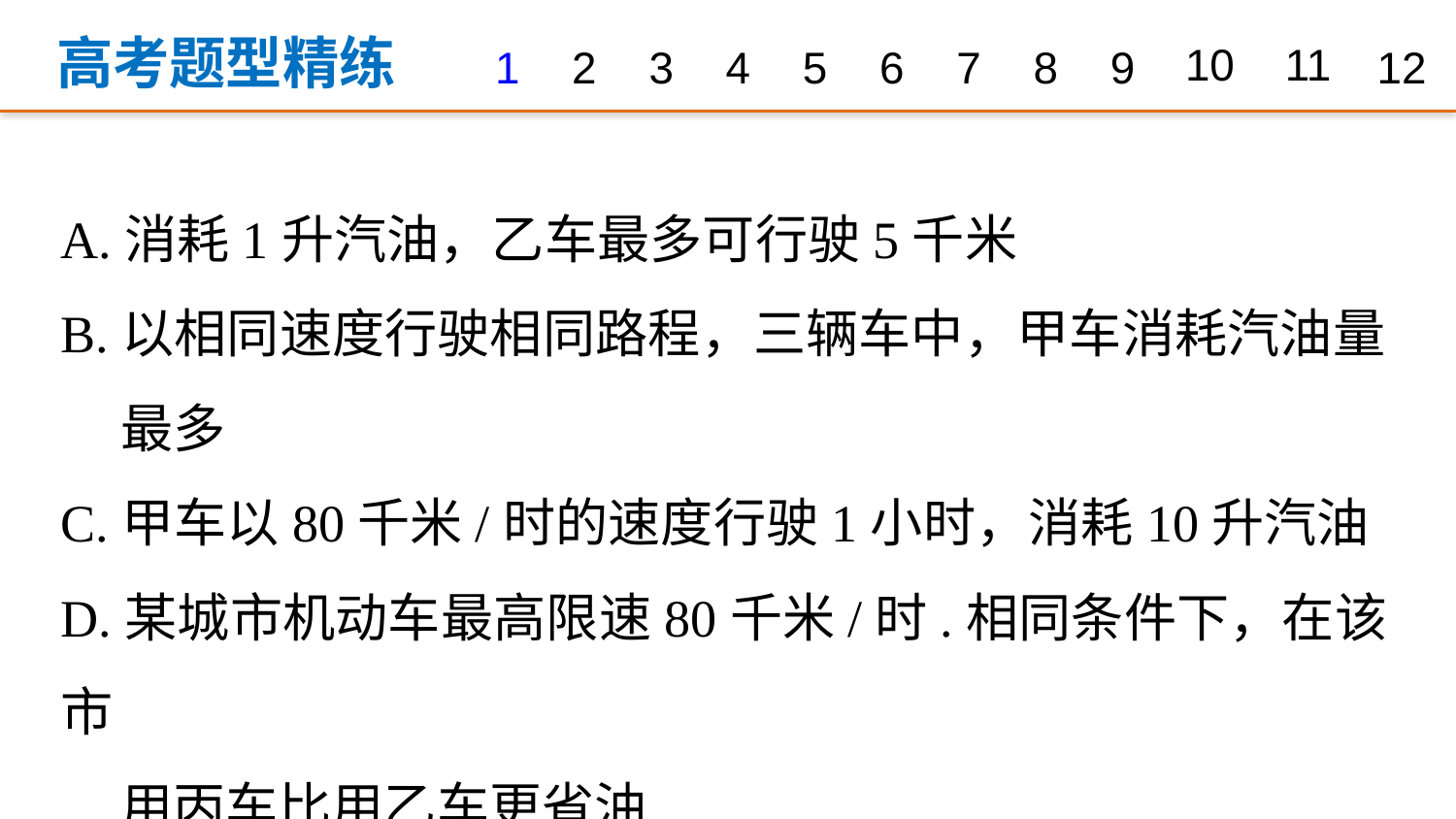

高考题型精练
1
2
3
4
5
6
7
8
9
10
11
12
A.消耗1升汽油，乙车最多可行驶5千米
B.以相同速度行驶相同路程，三辆车中，甲车消耗汽油量
    最多
C.甲车以80千米/时的速度行驶1小时，消耗10升汽油
D.某城市机动车最高限速80千米/时.相同条件下，在该市
    用丙车比用乙车更省油